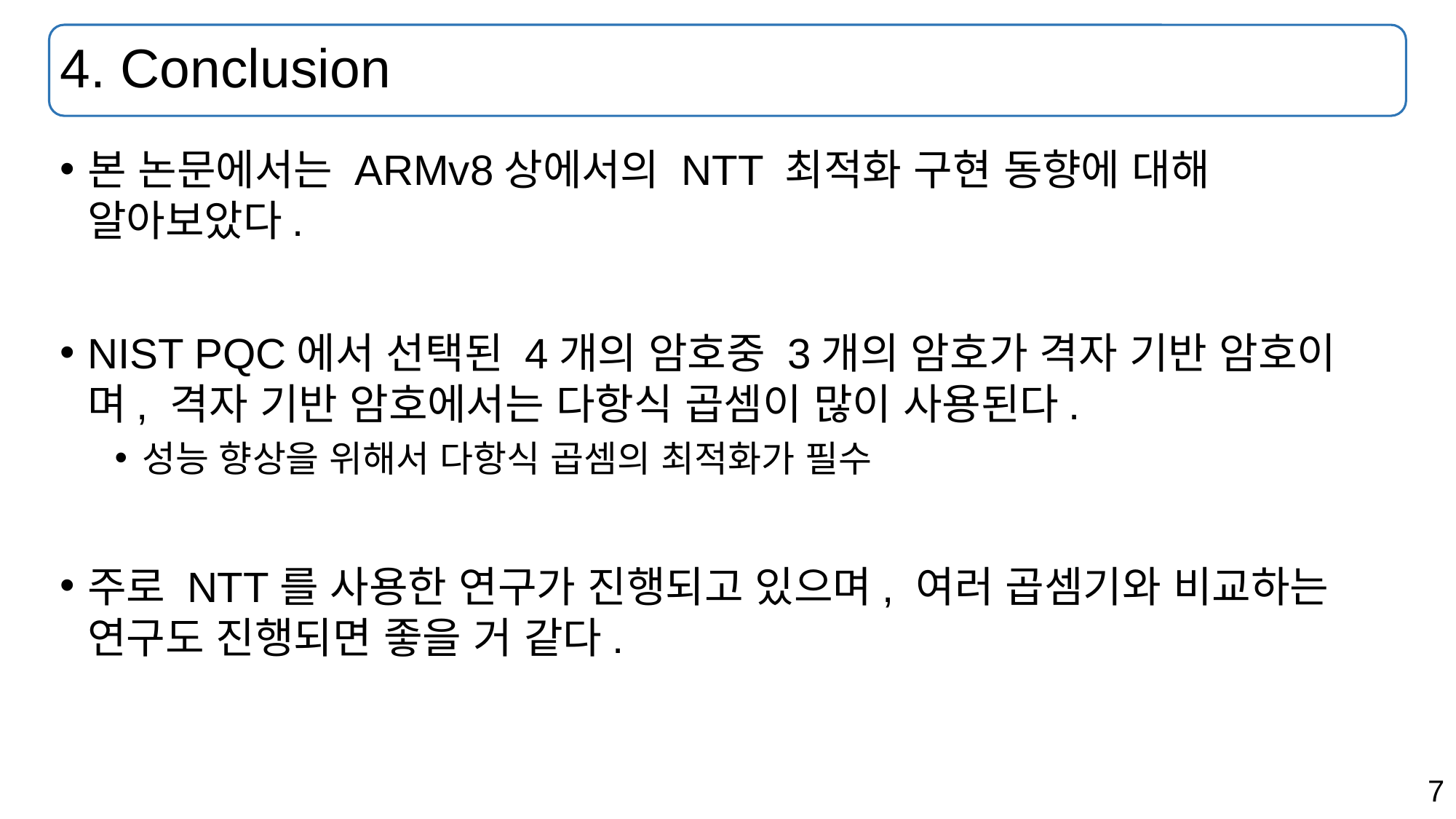

# 4. Conclusion
본 논문에서는 ARMv8상에서의 NTT 최적화 구현 동향에 대해 알아보았다.

NIST PQC에서 선택된 4개의 암호중 3개의 암호가 격자 기반 암호이며, 격자 기반 암호에서는 다항식 곱셈이 많이 사용된다.
성능 향상을 위해서 다항식 곱셈의 최적화가 필수

주로 NTT를 사용한 연구가 진행되고 있으며, 여러 곱셈기와 비교하는 연구도 진행되면 좋을 거 같다.